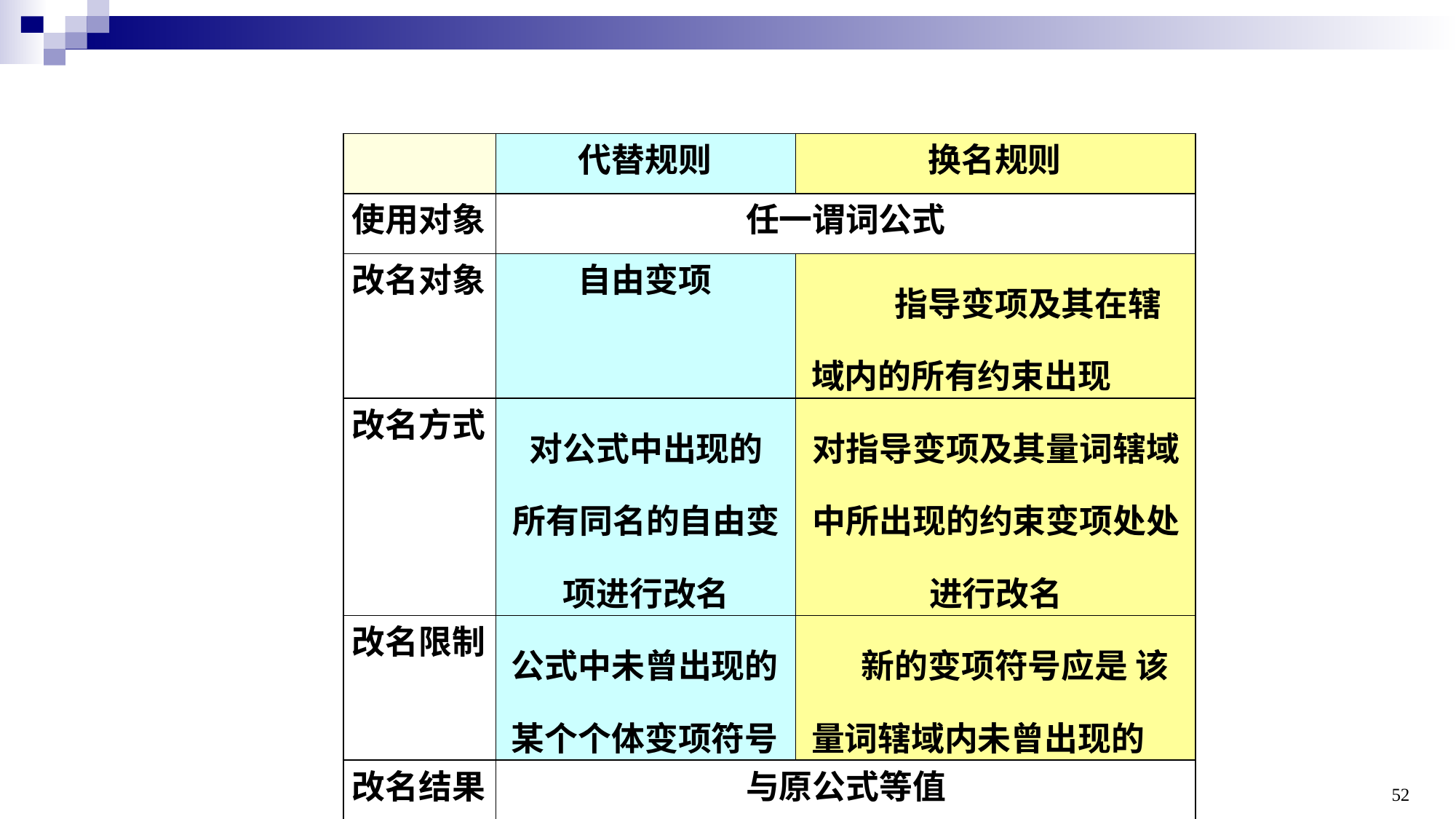

|  | 代替规则 | 换名规则 |
| --- | --- | --- |
| 使用对象 | 任一谓词公式 |  |
| 改名对象 | 自由变项 | 指导变项及其在辖域内的所有约束出现 |
| 改名方式 | 对公式中出现的 所有同名的自由变项进行改名 | 对指导变项及其量词辖域中所出现的约束变项处处进行改名 |
| 改名限制 | 公式中未曾出现的 某个个体变项符号 | 新的变项符号应是 该量词辖域内未曾出现的 |
| 改名结果 | 与原公式等值 |  |
52